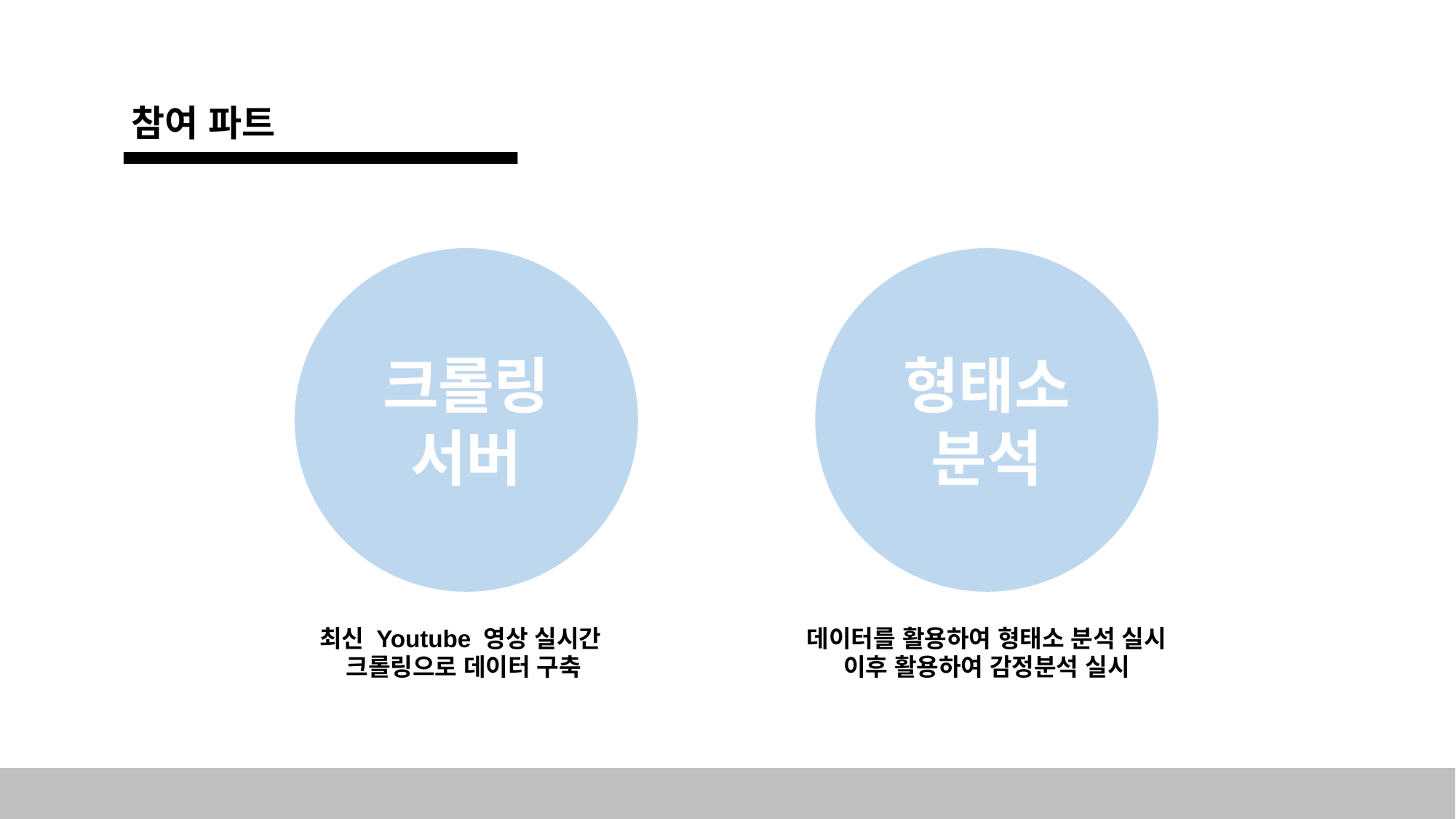

참여 파트

크롤링 서버
형태소 분석
최신 Youtube 영상 실시간
크롤링으로 데이터 구축
데이터를 활용하여 형태소 분석 실시
이후 활용하여 감정분석 실시